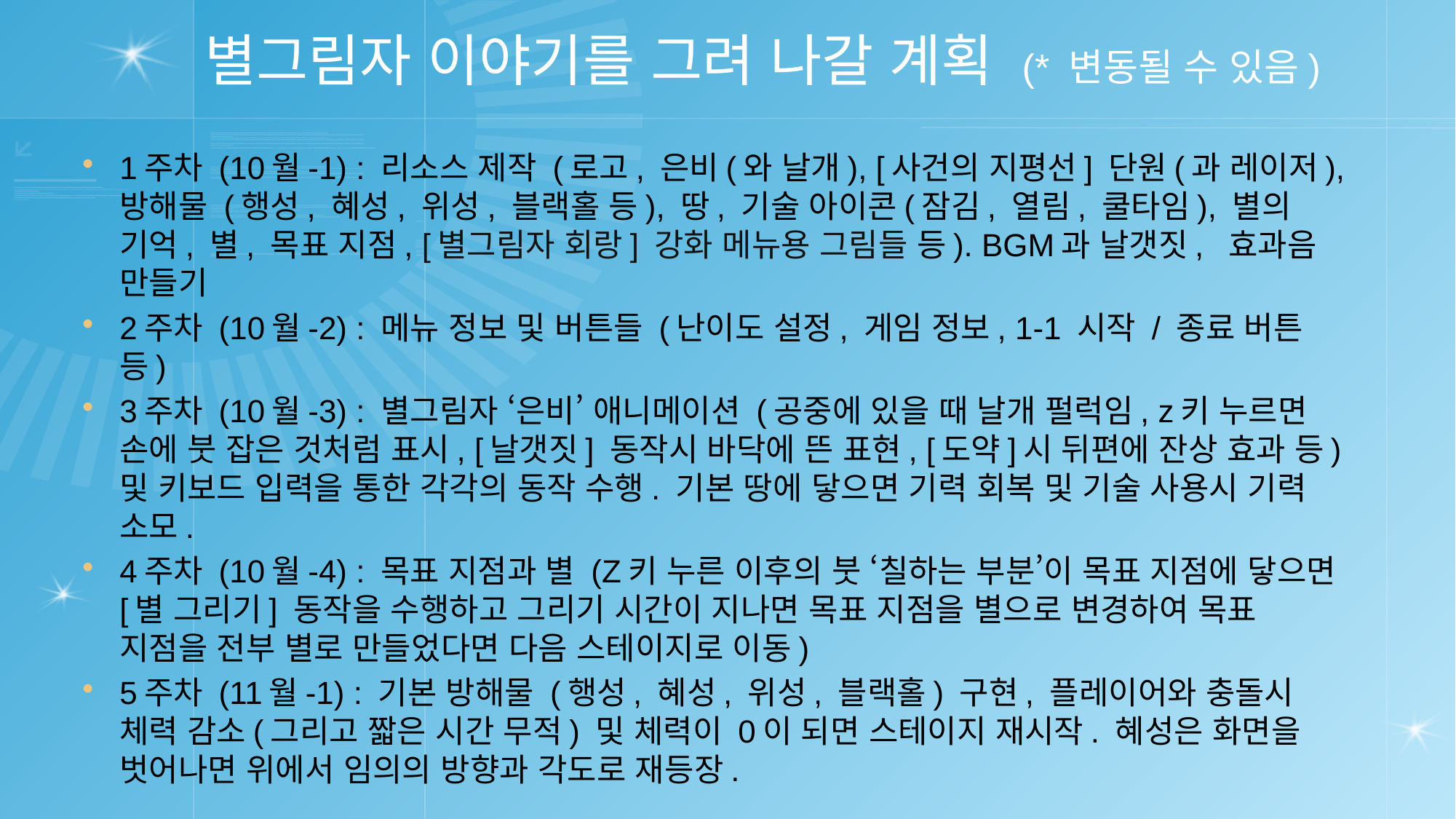

# 별그림자 이야기를 그려 나갈 계획 (* 변동될 수 있음)
1주차 (10월-1) : 리소스 제작 (로고, 은비(와 날개), [사건의 지평선] 단원(과 레이저), 방해물 (행성, 혜성, 위성, 블랙홀 등), 땅, 기술 아이콘(잠김, 열림, 쿨타임), 별의 기억, 별, 목표 지점, [별그림자 회랑] 강화 메뉴용 그림들 등). BGM과 날갯짓,  효과음 만들기
2주차 (10월-2) : 메뉴 정보 및 버튼들 (난이도 설정, 게임 정보, 1-1 시작 / 종료 버튼 등)
3주차 (10월-3) : 별그림자 ‘은비’ 애니메이션 (공중에 있을 때 날개 펄럭임, z키 누르면 손에 붓 잡은 것처럼 표시, [날갯짓] 동작시 바닥에 뜬 표현, [도약]시 뒤편에 잔상 효과 등) 및 키보드 입력을 통한 각각의 동작 수행. 기본 땅에 닿으면 기력 회복 및 기술 사용시 기력 소모.
4주차 (10월-4) : 목표 지점과 별 (Z키 누른 이후의 붓 ‘칠하는 부분’이 목표 지점에 닿으면 [별 그리기] 동작을 수행하고 그리기 시간이 지나면 목표 지점을 별으로 변경하여 목표 지점을 전부 별로 만들었다면 다음 스테이지로 이동)
5주차 (11월-1) : 기본 방해물 (행성, 혜성, 위성, 블랙홀) 구현, 플레이어와 충돌시 체력 감소(그리고 짧은 시간 무적) 및 체력이 0이 되면 스테이지 재시작. 혜성은 화면을 벗어나면 위에서 임의의 방향과 각도로 재등장.